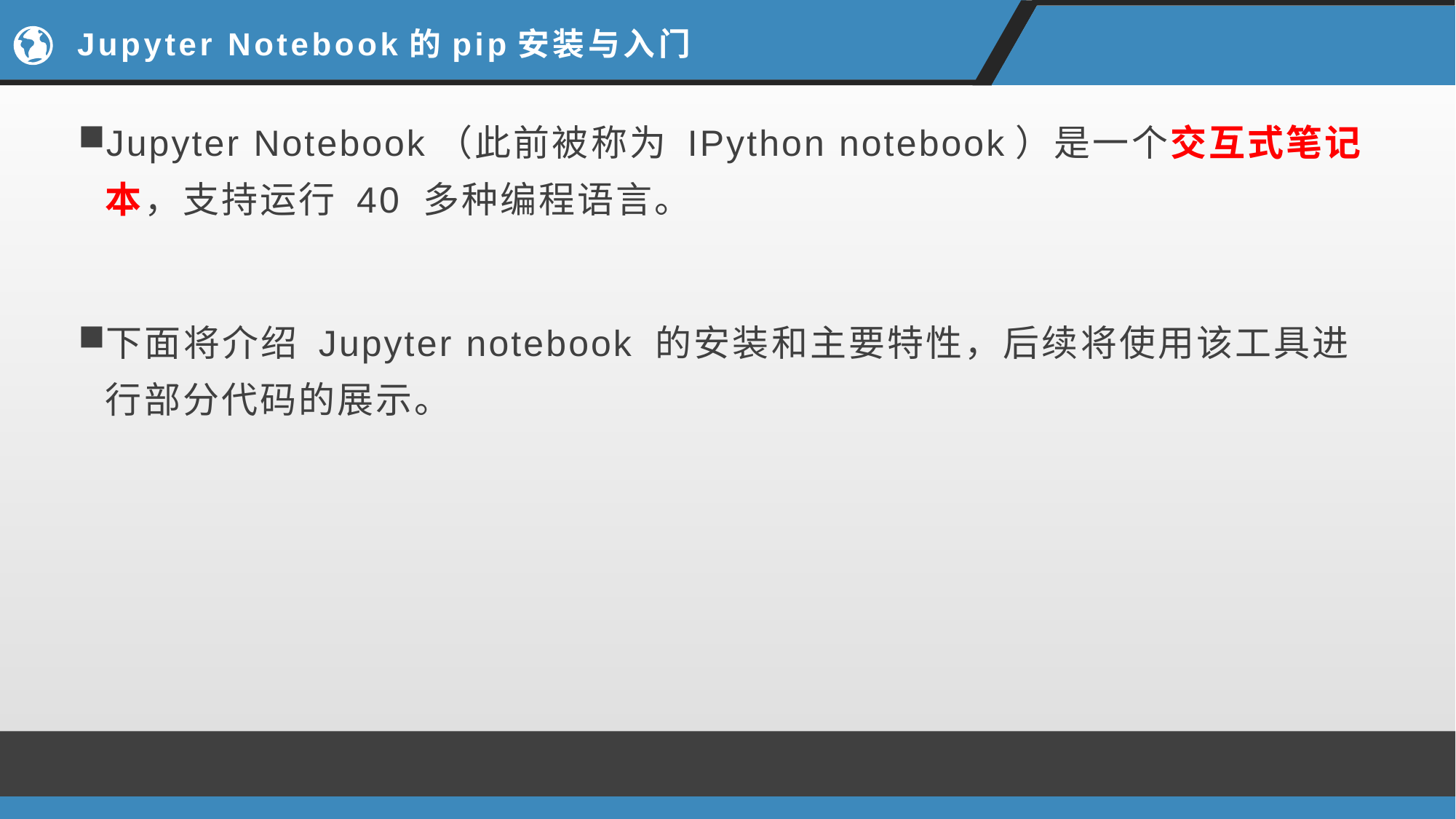

# Jupyter Notebook的pip安装与入门

Jupyter Notebook（此前被称为 IPython notebook）是一个交互式笔记本，支持运行 40 多种编程语言。

下面将介绍 Jupyter notebook 的安装和主要特性，后续将使用该工具进行部分代码的展示。